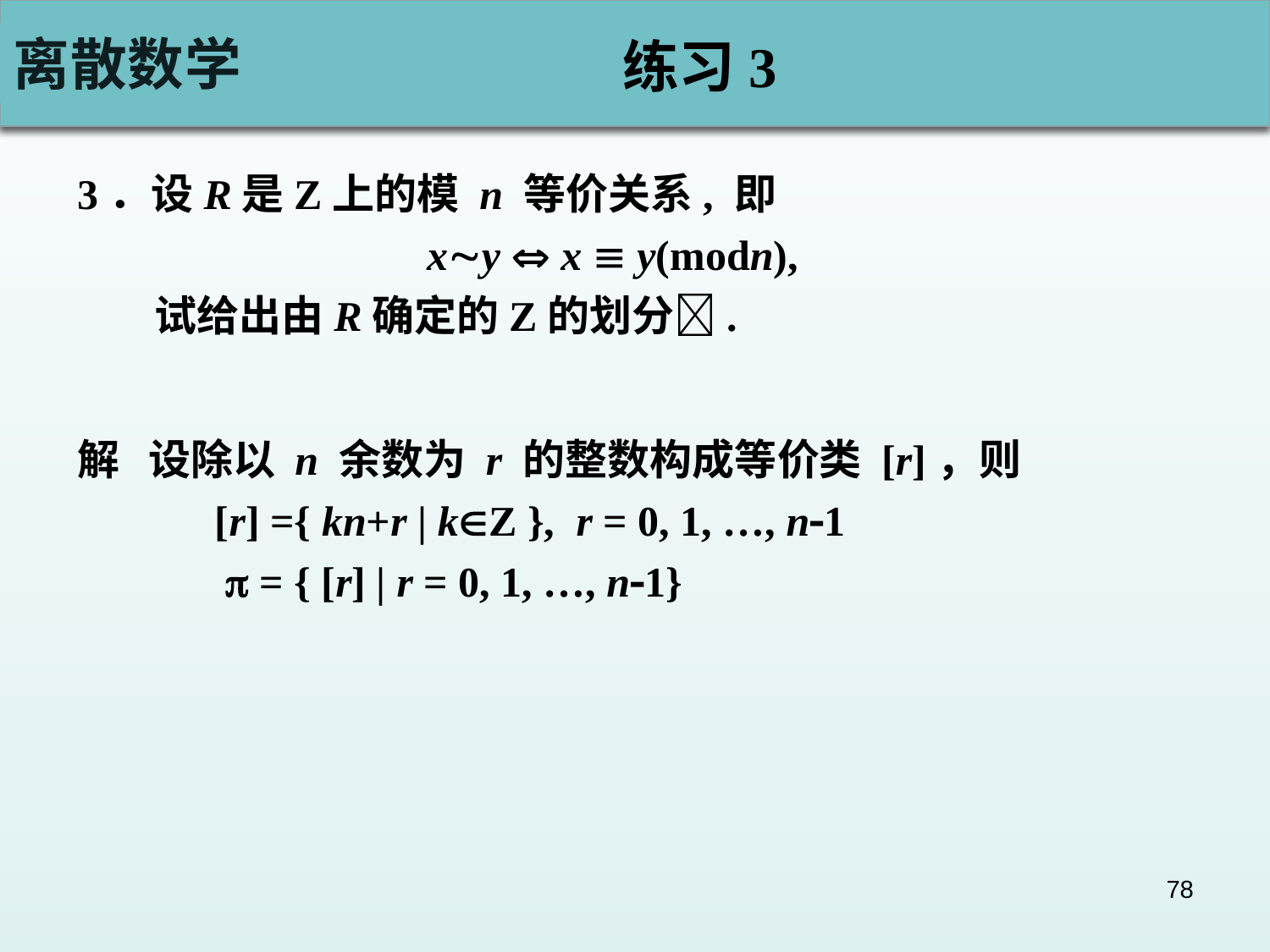

练习3
3．设R是Z上的模 n 等价关系, 即
                                 x∼y ⇔ x ≡ y(modn),
       试给出由R确定的Z的划分π.
解   设除以 n 余数为 r 的整数构成等价类 [r]，则
             [r] ={ kn+r | k∈Z },  r = 0, 1, …, n−1
              π = { [r] | r = 0, 1, …, n−1}
78